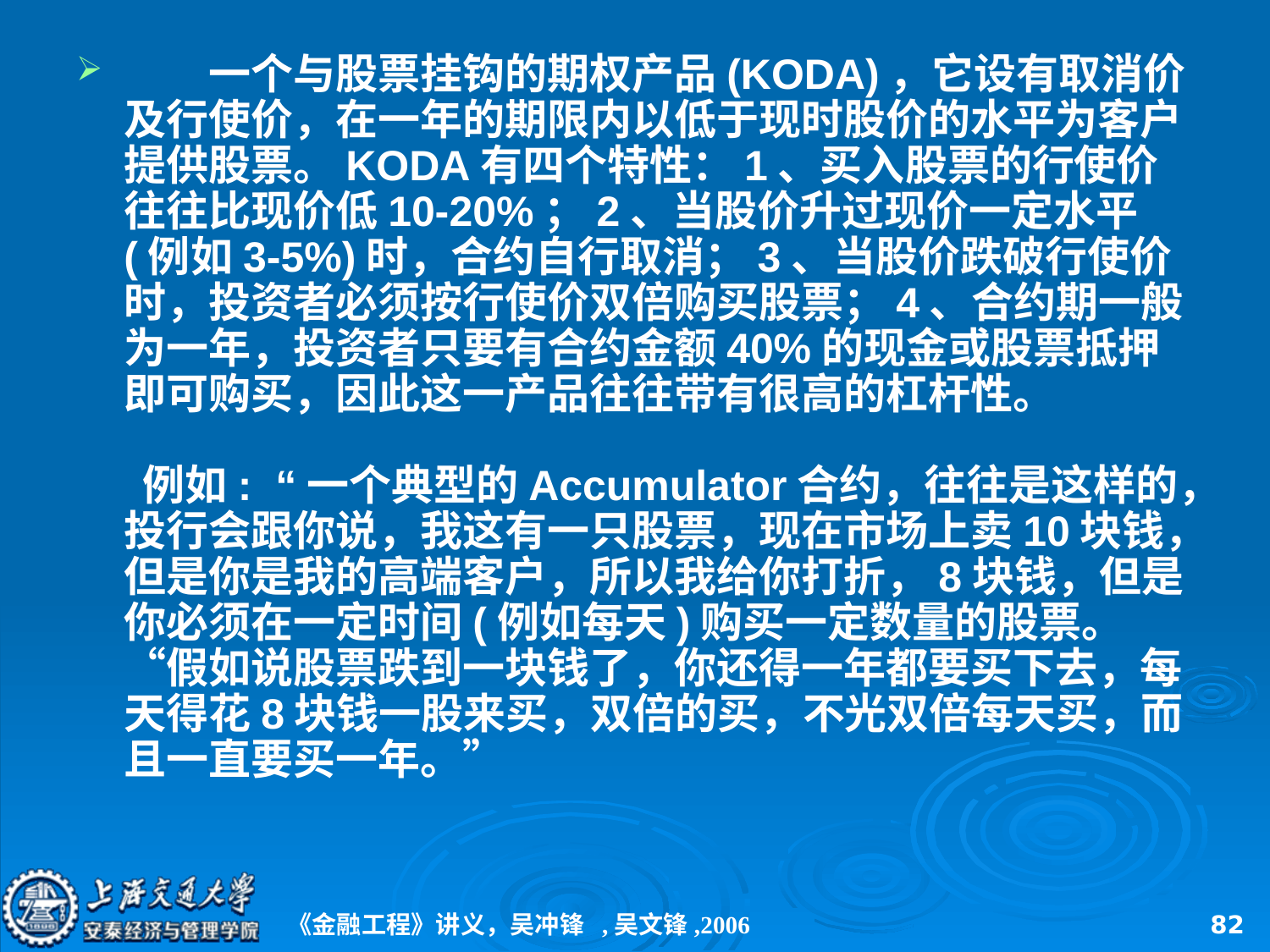

一个与股票挂钩的期权产品(KODA)，它设有取消价及行使价，在一年的期限内以低于现时股价的水平为客户提供股票。KODA有四个特性：1、买入股票的行使价往往比现价低10-20%；2、当股价升过现价一定水平(例如3-5%)时，合约自行取消；3、当股价跌破行使价时，投资者必须按行使价双倍购买股票；4、合约期一般为一年，投资者只要有合约金额40%的现金或股票抵押即可购买，因此这一产品往往带有很高的杠杆性。
  例如:  “一个典型的Accumulator合约，往往是这样的，投行会跟你说，我这有一只股票，现在市场上卖10块钱，但是你是我的高端客户，所以我给你打折，8块钱，但是你必须在一定时间(例如每天)购买一定数量的股票。“假如说股票跌到一块钱了，你还得一年都要买下去，每天得花8块钱一股来买，双倍的买，不光双倍每天买，而且一直要买一年。”